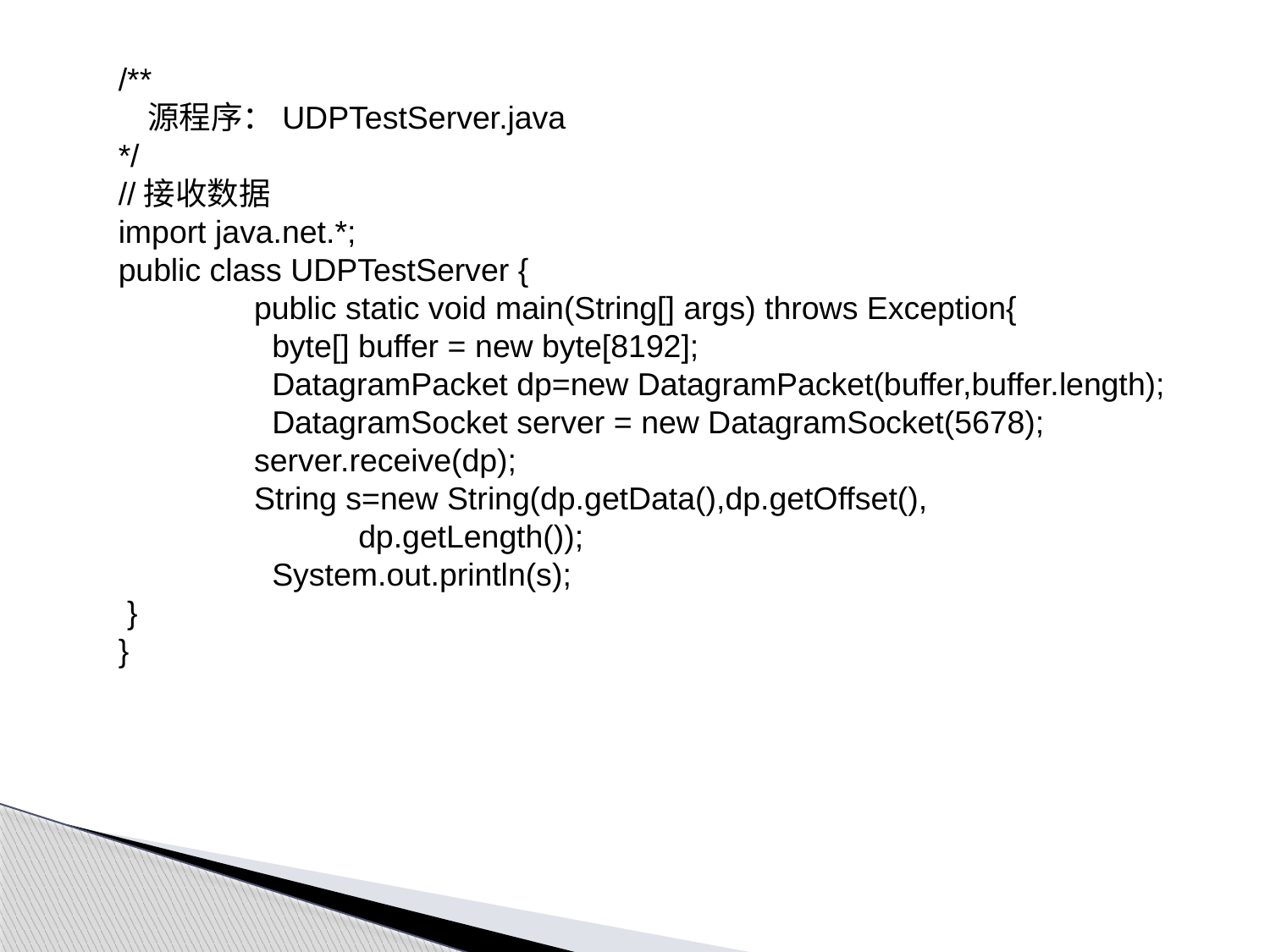

/**
   源程序：UDPTestServer.java
*/
//接收数据
import java.net.*;
public class UDPTestServer {
	 public static void main(String[] args) throws Exception{
	   byte[] buffer = new byte[8192];
	   DatagramPacket dp=new DatagramPacket(buffer,buffer.length);
	   DatagramSocket server = new DatagramSocket(5678);
  	 server.receive(dp);
  	 String s=new String(dp.getData(),dp.getOffset(),
                           dp.getLength());
	   System.out.println(s);
 }
}